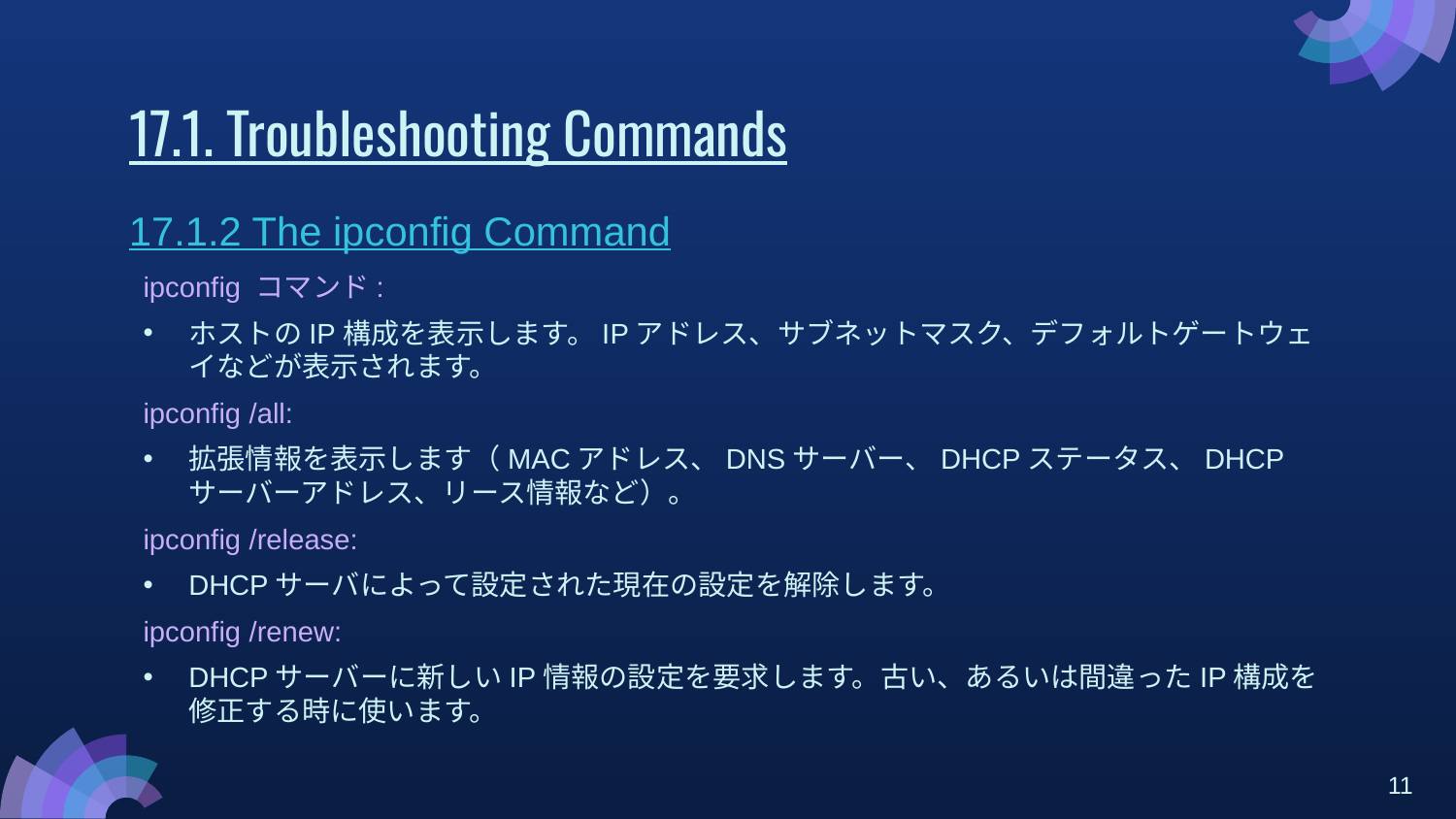

# 17.1. Troubleshooting Commands
17.1.2 The ipconfig Command
ipconfig コマンド:
ホストのIP構成を表示します。IPアドレス、サブネットマスク、デフォルトゲートウェイなどが表示されます。
ipconfig /all:
拡張情報を表示します（MACアドレス、DNSサーバー、DHCPステータス、DHCPサーバーアドレス、リース情報など）。
ipconfig /release:
DHCPサーバによって設定された現在の設定を解除します。
ipconfig /renew:
DHCPサーバーに新しいIP情報の設定を要求します。古い、あるいは間違ったIP構成を修正する時に使います。
11